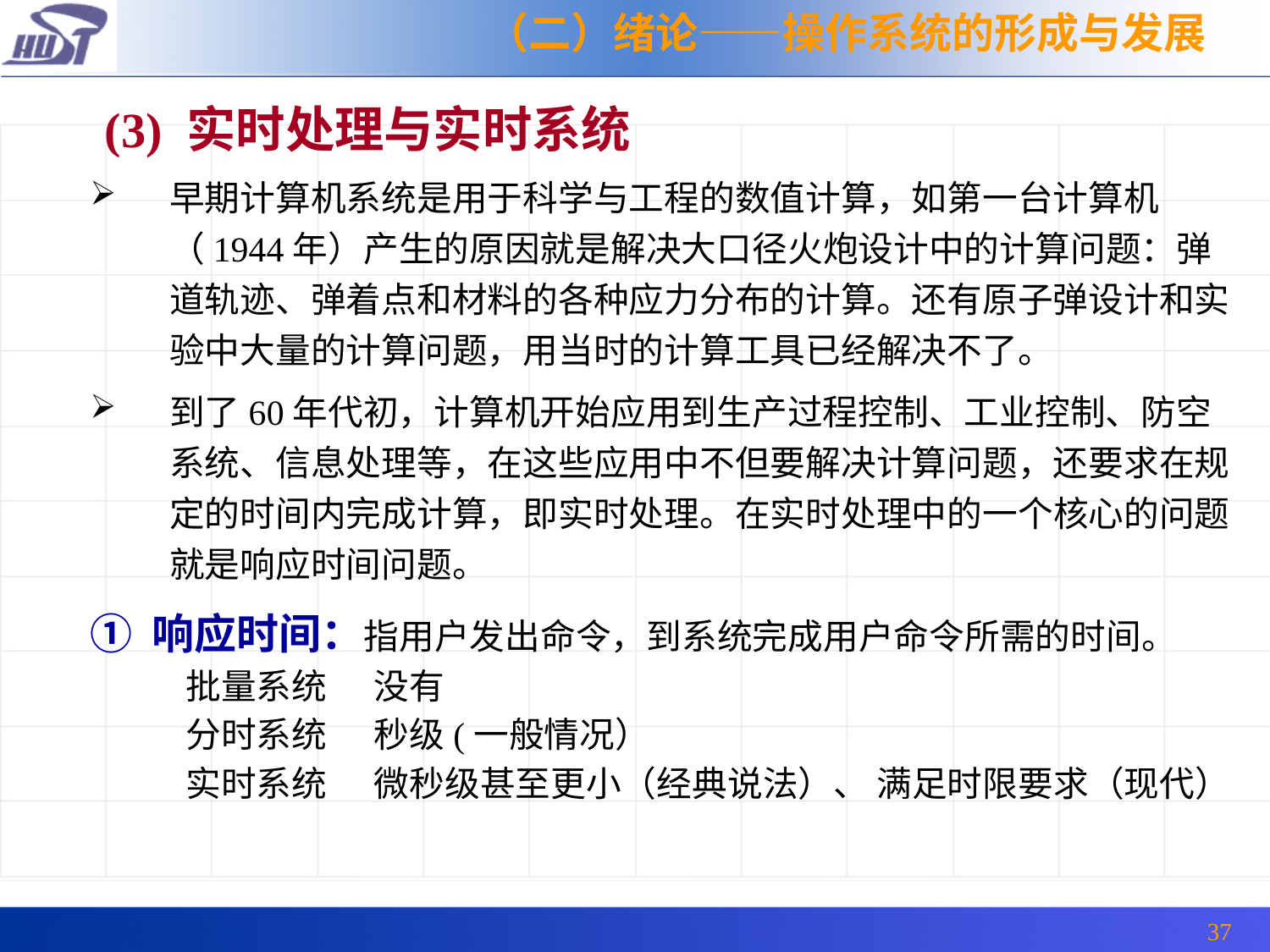

（二）绪论——操作系统的形成与发展
(3) 实时处理与实时系统
早期计算机系统是用于科学与工程的数值计算，如第一台计算机（1944年）产生的原因就是解决大口径火炮设计中的计算问题：弹道轨迹、弹着点和材料的各种应力分布的计算。还有原子弹设计和实验中大量的计算问题，用当时的计算工具已经解决不了。
到了60年代初，计算机开始应用到生产过程控制、工业控制、防空系统、信息处理等，在这些应用中不但要解决计算问题，还要求在规定的时间内完成计算，即实时处理。在实时处理中的一个核心的问题就是响应时间问题。
① 响应时间：指用户发出命令，到系统完成用户命令所需的时间。
	 批量系统      没有
	 分时系统      秒级(一般情况）
	 实时系统      微秒级甚至更小（经典说法）、 满足时限要求（现代）
37